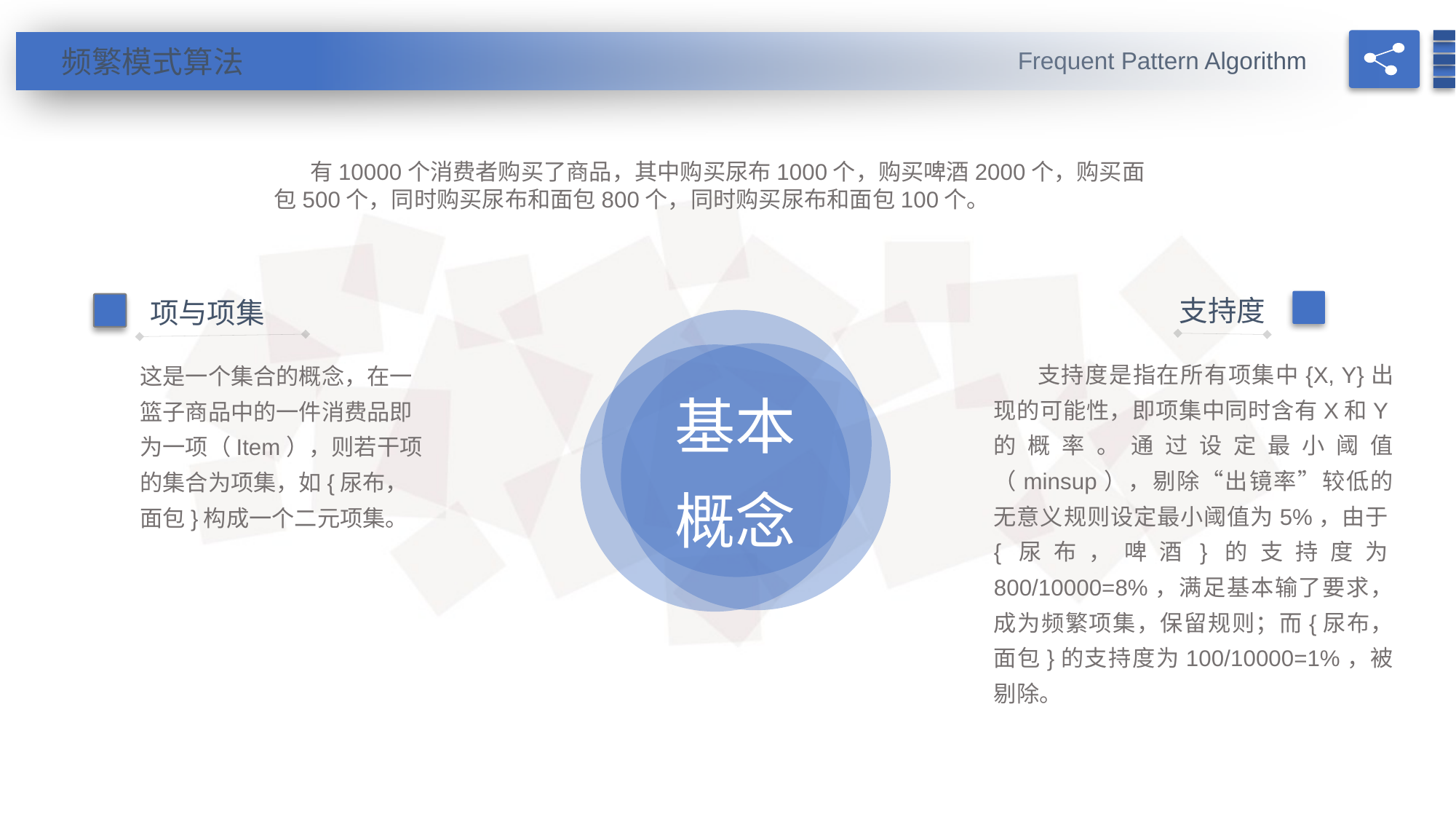

Frequent Pattern Algorithm
    频繁模式算法
      有10000个消费者购买了商品，其中购买尿布1000个，购买啤酒2000个，购买面包500个，同时购买尿布和面包800个，同时购买尿布和面包100个。
支持度
项与项集

      支持度是指在所有项集中{X, Y}出现的可能性，即项集中同时含有X和Y的概率。通过设定最小阈值（minsup），剔除“出镜率”较低的无意义规则设定最小阈值为5%，由于{尿布，啤酒}的支持度为800/10000=8%，满足基本输了要求，成为频繁项集，保留规则；而{尿布，面包}的支持度为100/10000=1%，被剔除。
这是一个集合的概念，在一篮子商品中的一件消费品即为一项（Item），则若干项的集合为项集，如{尿布，面包}构成一个二元项集。
基本概念